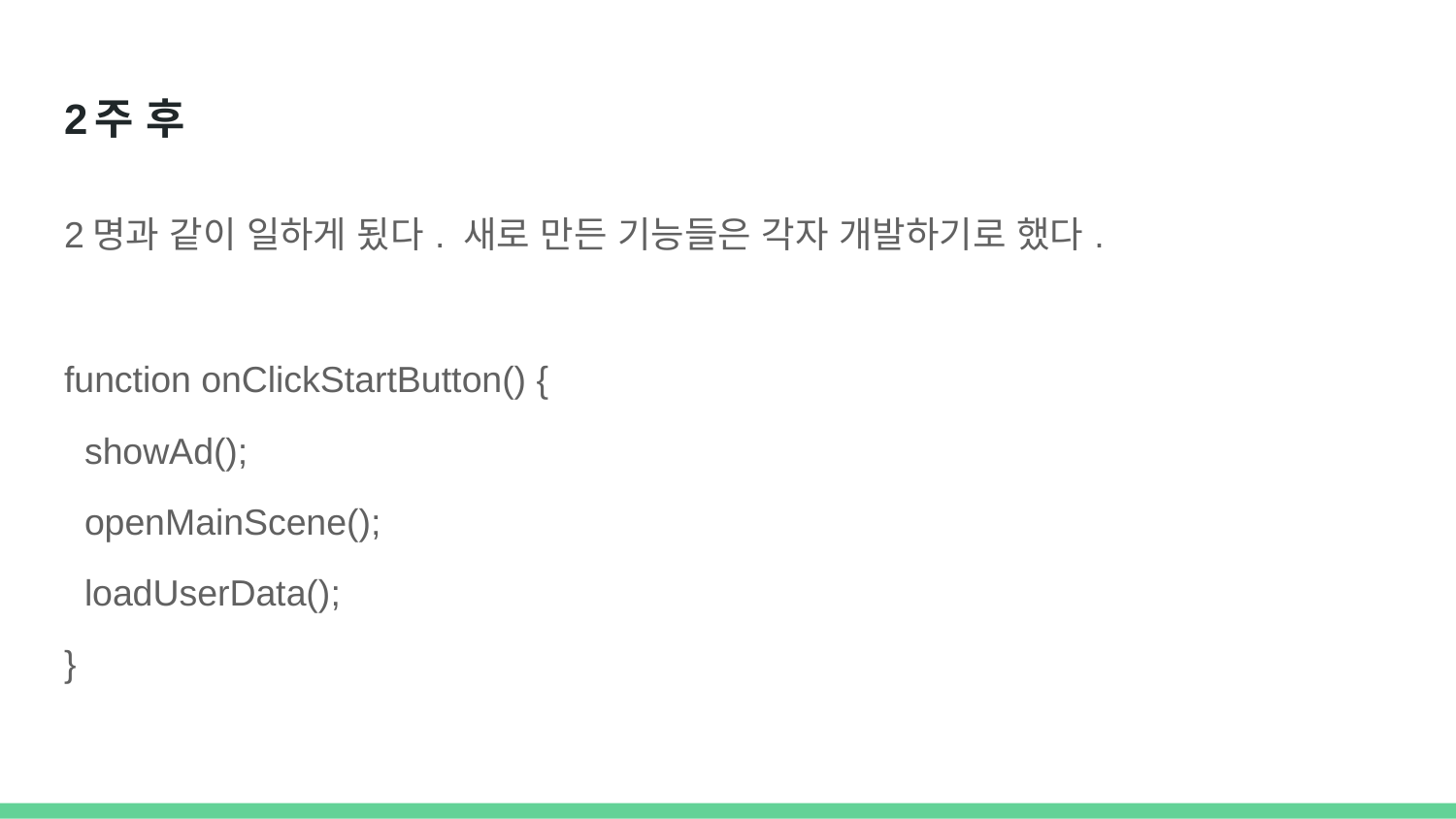

# 2주 후
2명과 같이 일하게 됬다. 새로 만든 기능들은 각자 개발하기로 했다.

function onClickStartButton() {
  showAd();
  openMainScene();
  loadUserData();
}